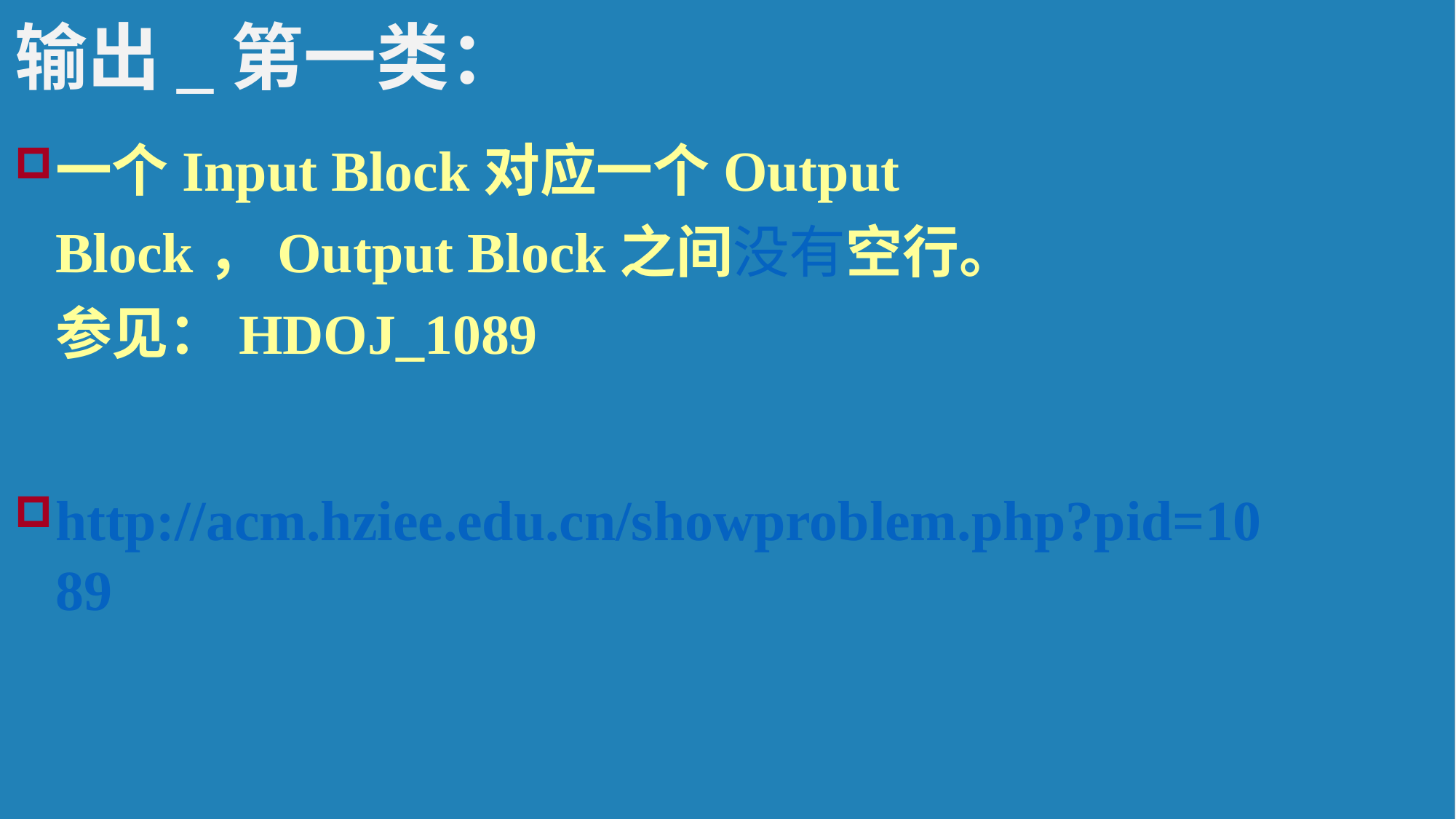

输出_第一类：
一个Input Block对应一个Output Block，Output Block之间没有空行。
参见：HDOJ_1089

http://acm.hziee.edu.cn/showproblem.php?pid=1089